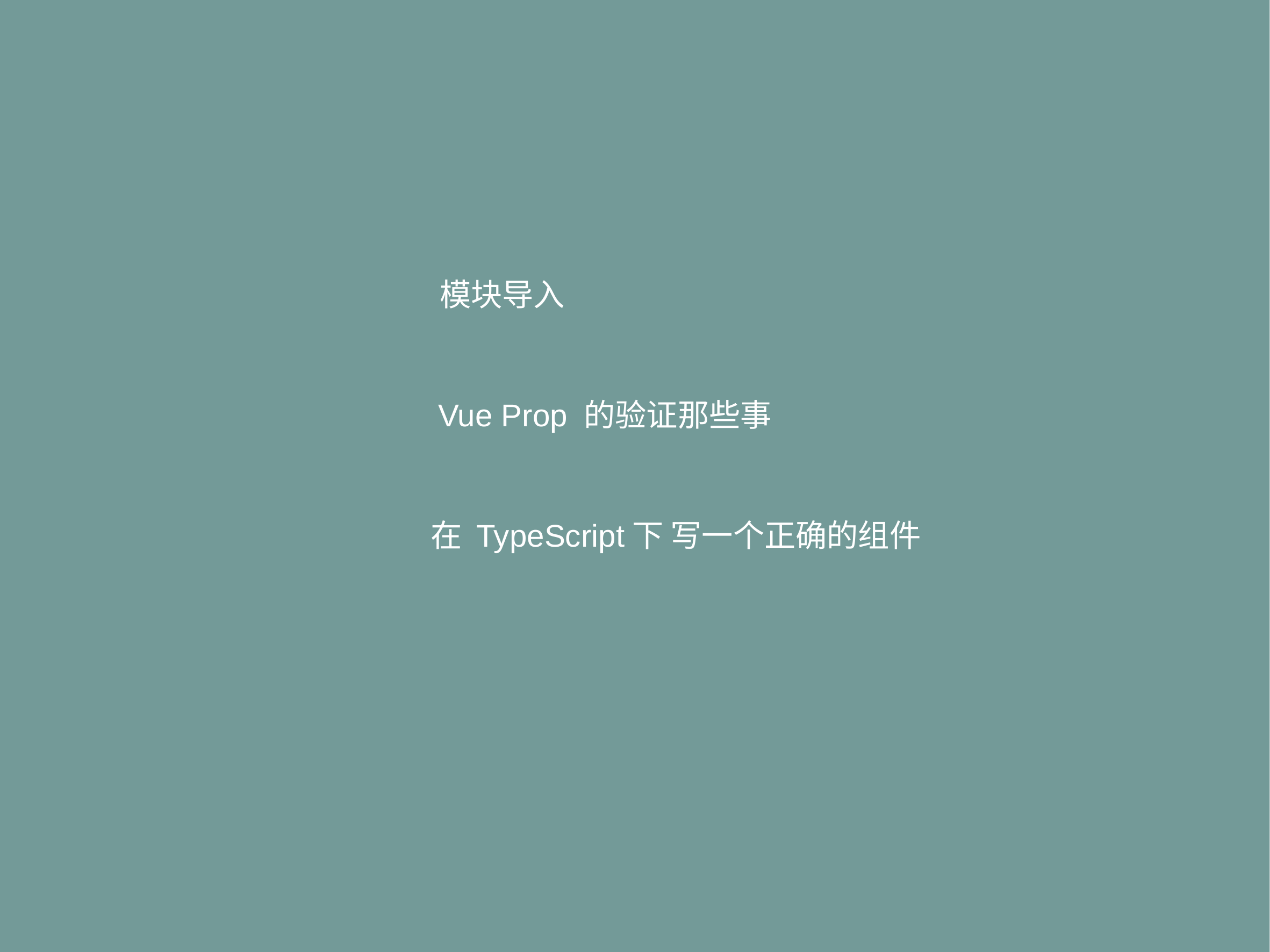

模块导入
Vue Prop 的验证那些事
在 TypeScript下 写一个正确的组件